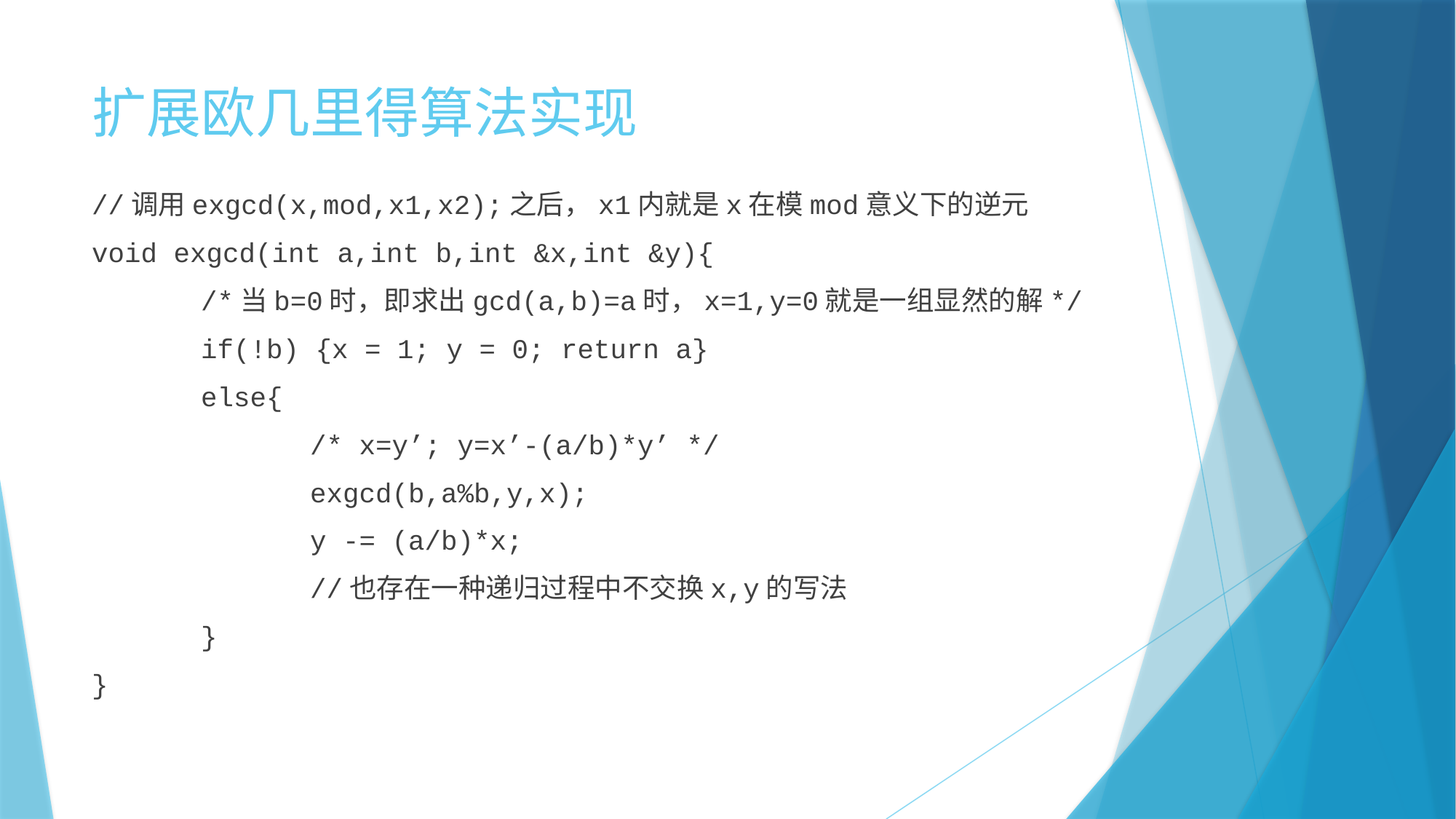

# 扩展欧几里得算法实现
//调用exgcd(x,mod,x1,x2);之后，x1内就是x在模mod意义下的逆元
void exgcd(int a,int b,int &x,int &y){
	/*当b=0时，即求出gcd(a,b)=a时，x=1,y=0就是一组显然的解*/
	if(!b) {x = 1; y = 0; return a}
	else{
		/* x=y’; y=x’-(a/b)*y’ */
		exgcd(b,a%b,y,x);
		y -= (a/b)*x;
		//也存在一种递归过程中不交换x,y的写法
	}
}